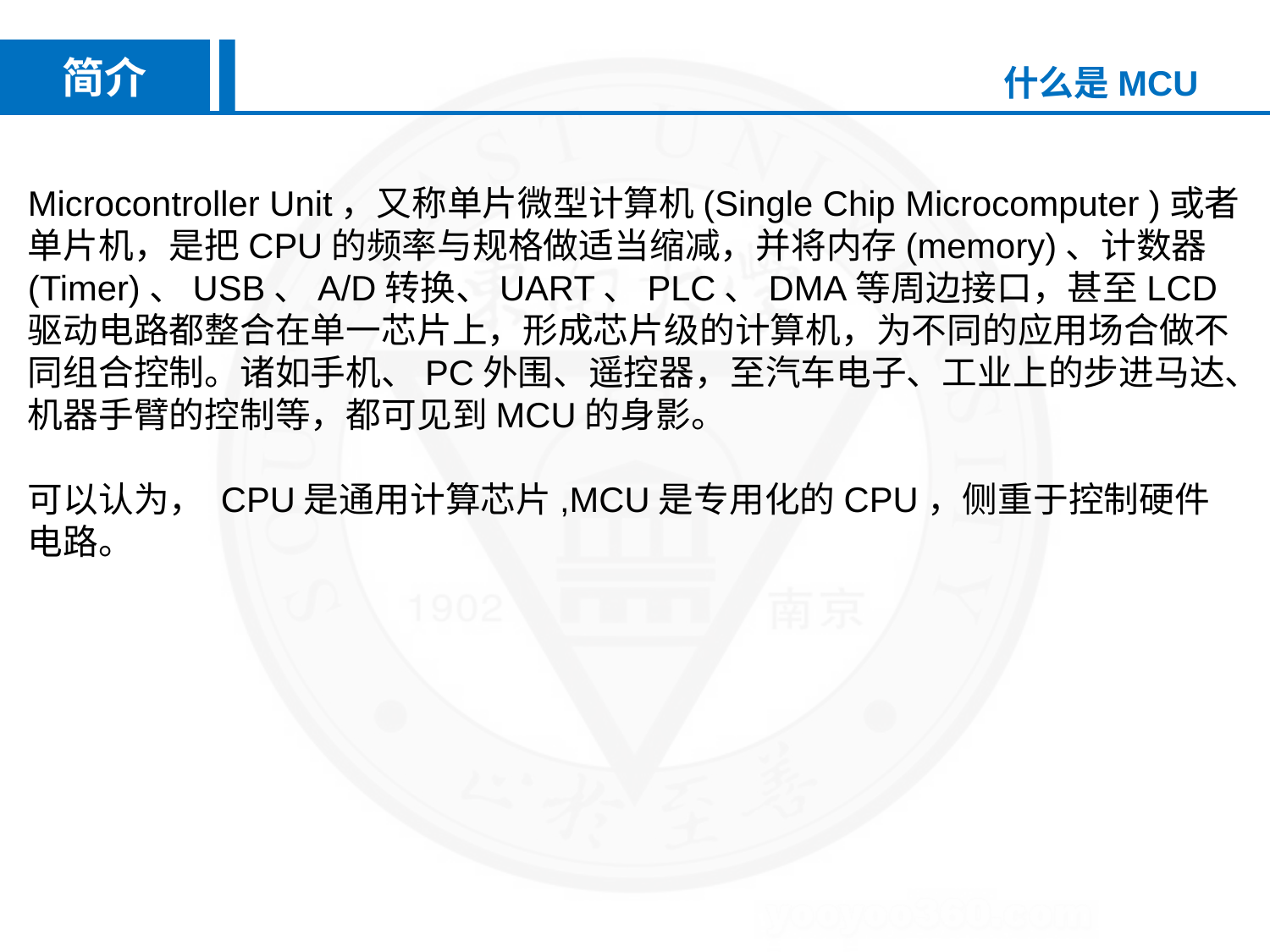

简介

什么是MCU
Microcontroller Unit，又称单片微型计算机(Single Chip Microcomputer )或者单片机，是把CPU的频率与规格做适当缩减，并将内存(memory)、计数器(Timer)、USB、A/D转换、UART、PLC、DMA等周边接口，甚至LCD驱动电路都整合在单一芯片上，形成芯片级的计算机，为不同的应用场合做不同组合控制。诸如手机、PC外围、遥控器，至汽车电子、工业上的步进马达、机器手臂的控制等，都可见到MCU的身影。

可以认为， CPU是通用计算芯片,MCU是专用化的CPU，侧重于控制硬件电路。